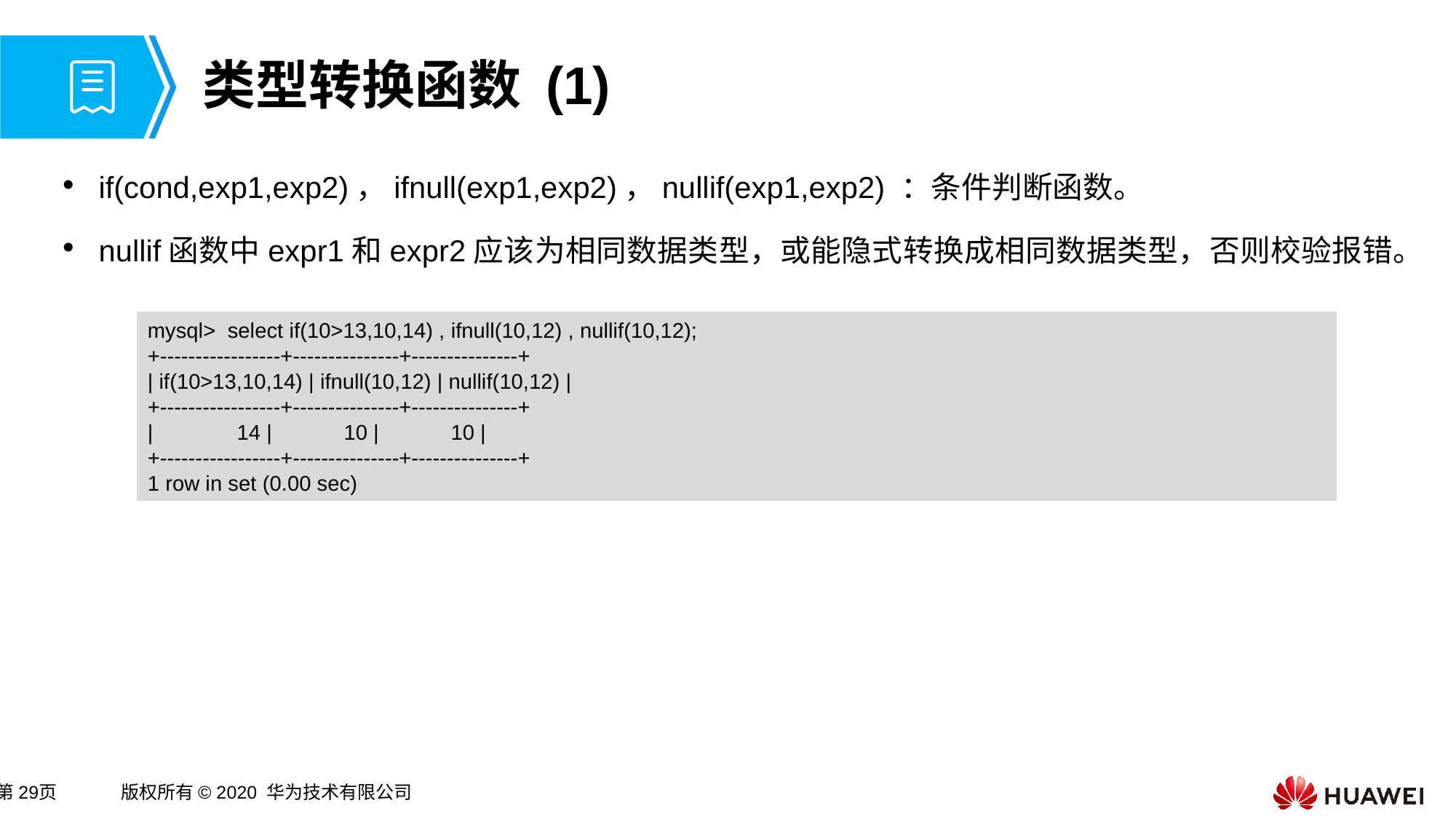

# 类型转换函数 (1)
if(cond,exp1,exp2)，ifnull(exp1,exp2)，nullif(exp1,exp2) ：条件判断函数。
nullif函数中expr1和expr2应该为相同数据类型，或能隐式转换成相同数据类型，否则校验报错。

mysql>  select if(10>13,10,14) , ifnull(10,12) , nullif(10,12);
+-----------------+---------------+---------------+
| if(10>13,10,14) | ifnull(10,12) | nullif(10,12) |
+-----------------+---------------+---------------+
|              14 |            10 |            10 |
+-----------------+---------------+---------------+
1 row in set (0.00 sec)